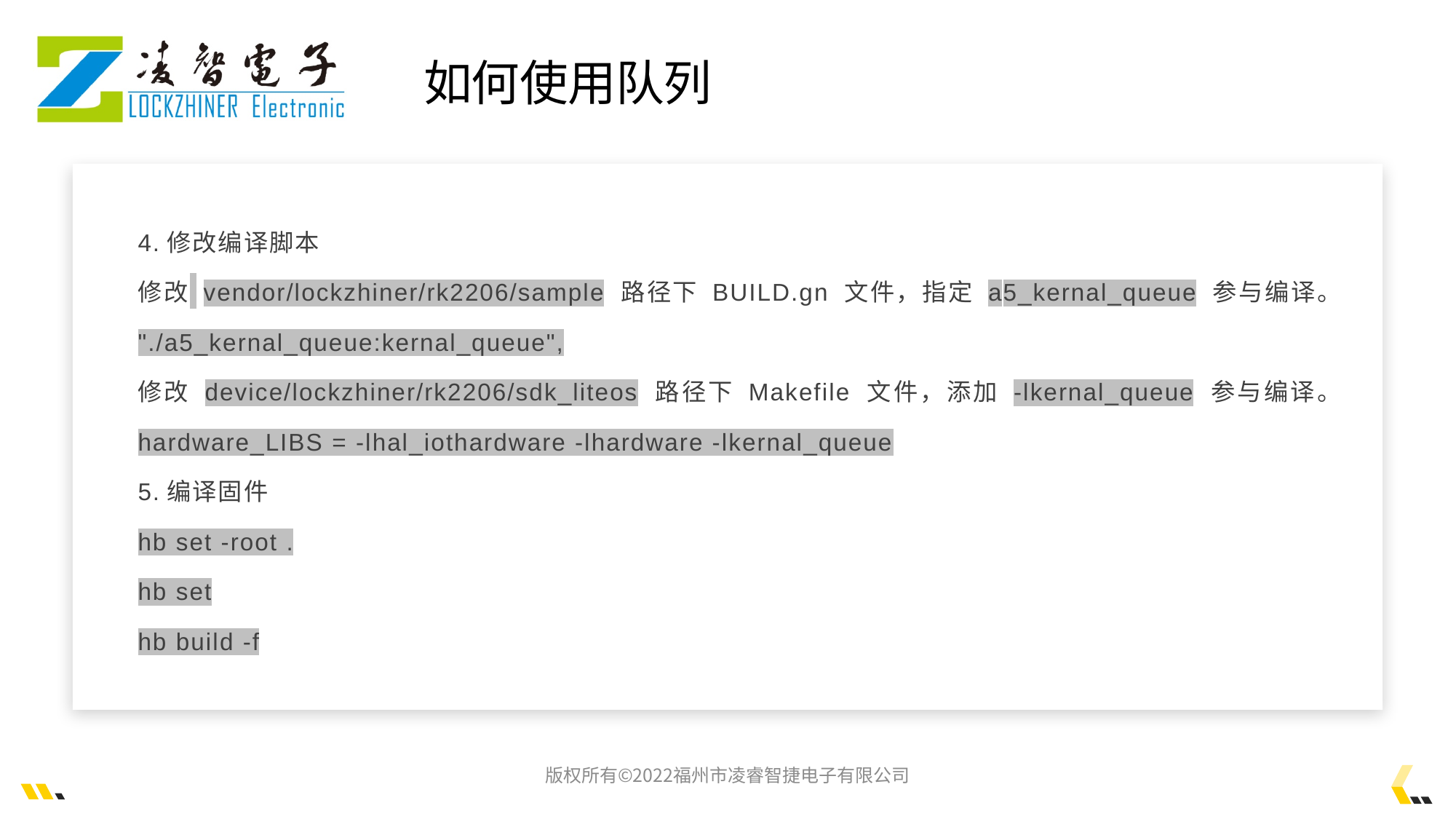

如何使用队列

4.修改编译脚本
修改 vendor/lockzhiner/rk2206/sample 路径下 BUILD.gn 文件，指定 a5_kernal_queue 参与编译。
"./a5_kernal_queue:kernal_queue",
修改 device/lockzhiner/rk2206/sdk_liteos 路径下 Makefile 文件，添加 -lkernal_queue 参与编译。
hardware_LIBS = -lhal_iothardware -lhardware -lkernal_queue
5.编译固件
hb set -root .
hb set
hb build -f
版权所有©2022福州市凌睿智捷电子有限公司
15